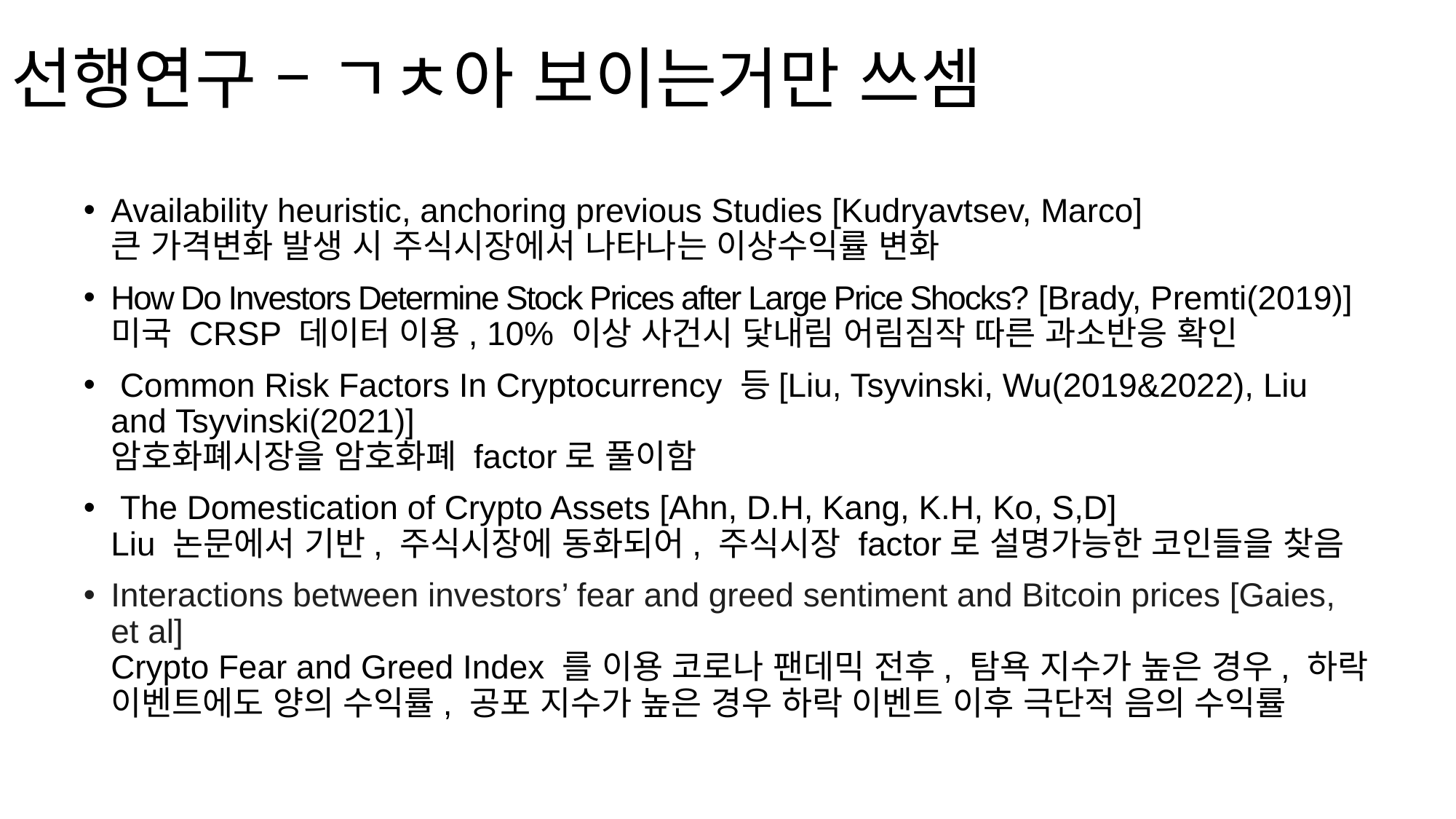

# 선행연구 – ㄱㅊ아 보이는거만 쓰셈
Availability heuristic, anchoring previous Studies [Kudryavtsev, Marco]
큰 가격변화 발생 시 주식시장에서 나타나는 이상수익률 변화
How Do Investors Determine Stock Prices after Large Price Shocks? [Brady, Premti(2019)]
미국 CRSP 데이터 이용, 10% 이상 사건시 닻내림 어림짐작 따른 과소반응 확인
 Common Risk Factors In Cryptocurrency 등[Liu, Tsyvinski, Wu(2019&2022), Liu and Tsyvinski(2021)]
암호화폐시장을 암호화폐 factor로 풀이함
 The Domestication of Crypto Assets [Ahn, D.H, Kang, K.H, Ko, S,D]
Liu 논문에서 기반, 주식시장에 동화되어, 주식시장 factor로 설명가능한 코인들을 찾음
Interactions between investors’ fear and greed sentiment and Bitcoin prices [Gaies, et al]
Crypto Fear and Greed Index 를 이용 코로나 팬데믹 전후, 탐욕 지수가 높은 경우, 하락 이벤트에도 양의 수익률, 공포 지수가 높은 경우 하락 이벤트 이후 극단적 음의 수익률